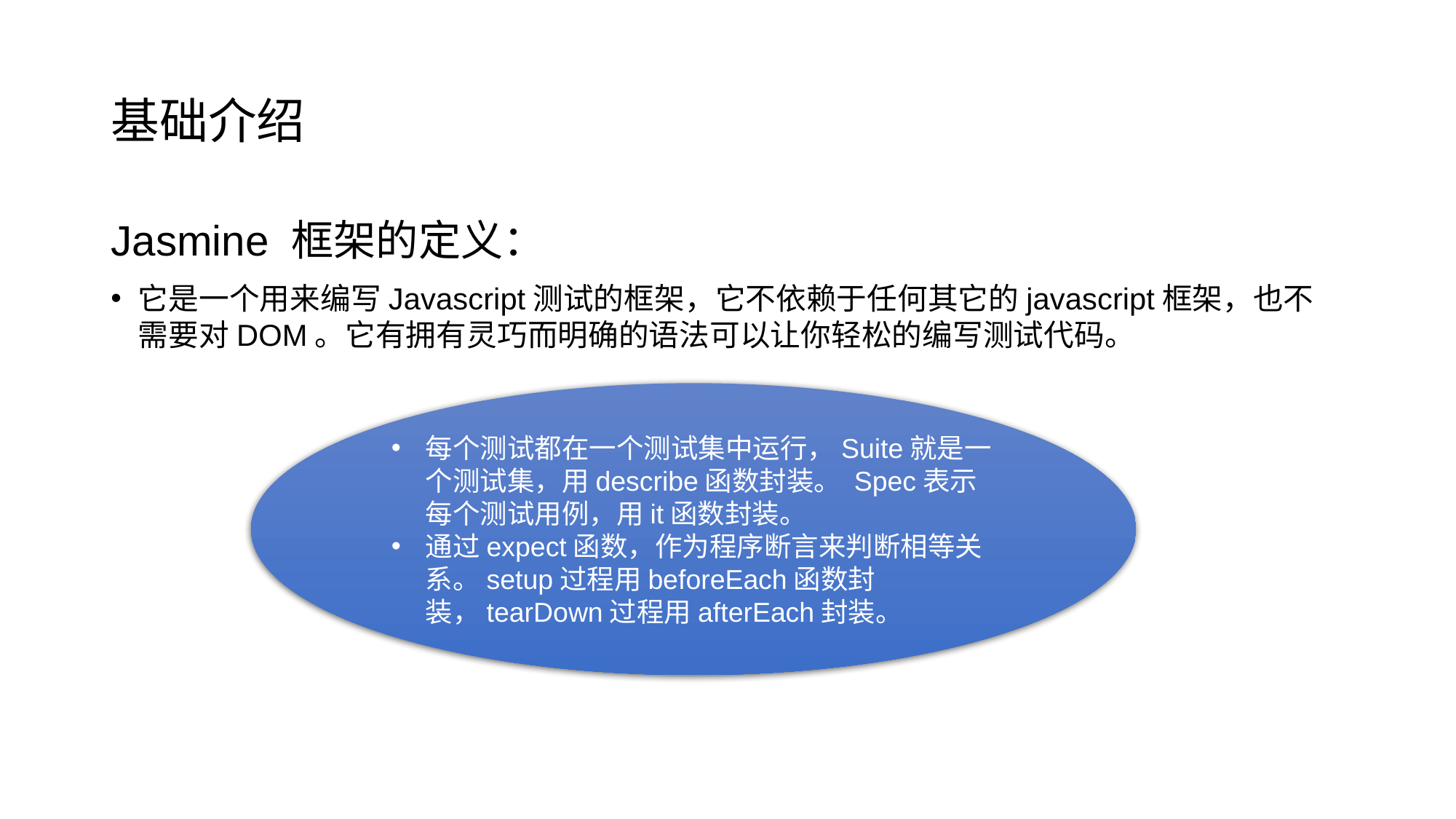

# 基础介绍
Jasmine 框架的定义：
它是一个用来编写Javascript测试的框架，它不依赖于任何其它的javascript框架，也不需要对DOM。它有拥有灵巧而明确的语法可以让你轻松的编写测试代码。
每个测试都在一个测试集中运行，Suite就是一个测试集，用describe函数封装。 Spec表示每个测试用例，用it函数封装。
通过expect函数，作为程序断言来判断相等关系。setup过程用beforeEach函数封装，tearDown过程用afterEach封装。